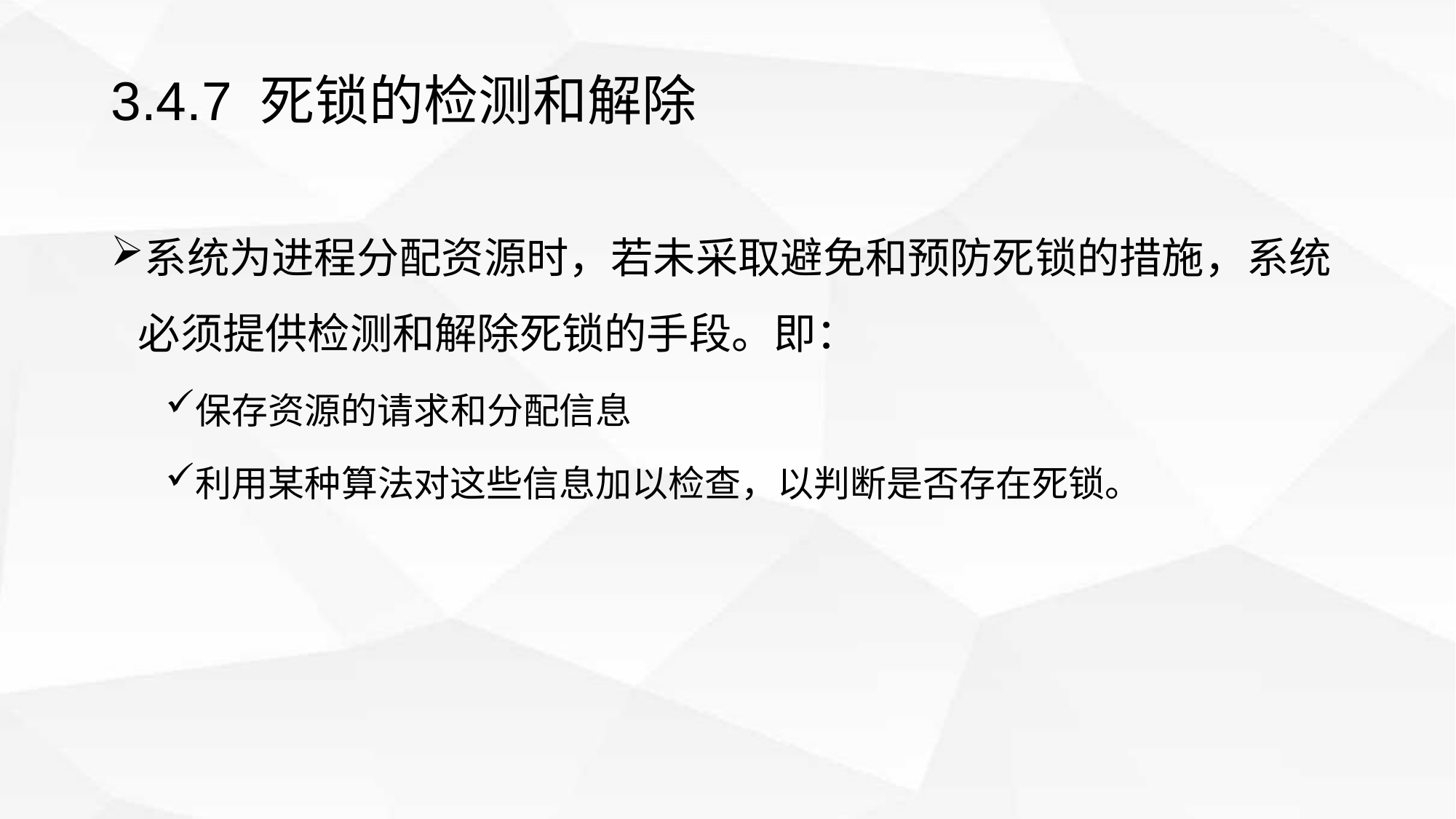

# 3.4.7 死锁的检测和解除
系统为进程分配资源时，若未采取避免和预防死锁的措施，系统必须提供检测和解除死锁的手段。即：
保存资源的请求和分配信息
利用某种算法对这些信息加以检查，以判断是否存在死锁。